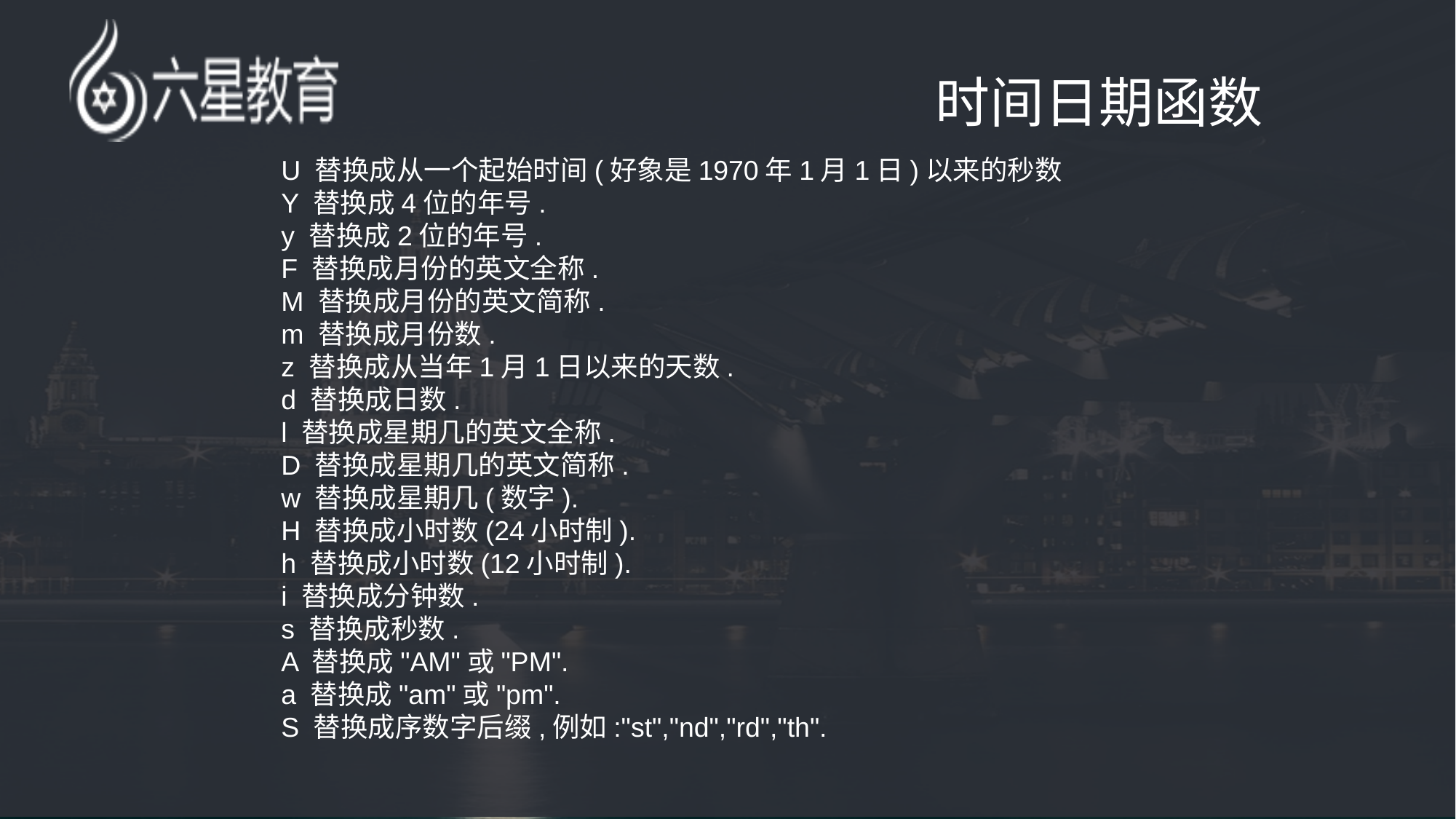

# 时间日期函数
U 替换成从一个起始时间(好象是1970年1月1日)以来的秒数
Y 替换成4位的年号.
y 替换成2位的年号.
F 替换成月份的英文全称.
M 替换成月份的英文简称.
m 替换成月份数.
z 替换成从当年1月1日以来的天数.
d 替换成日数.
l 替换成星期几的英文全称.
D 替换成星期几的英文简称.
w 替换成星期几(数字).
H 替换成小时数(24小时制).
h 替换成小时数(12小时制).
i 替换成分钟数.
s 替换成秒数.
A 替换成"AM"或"PM".
a 替换成"am"或"pm".
S 替换成序数字后缀,例如:"st","nd","rd","th".